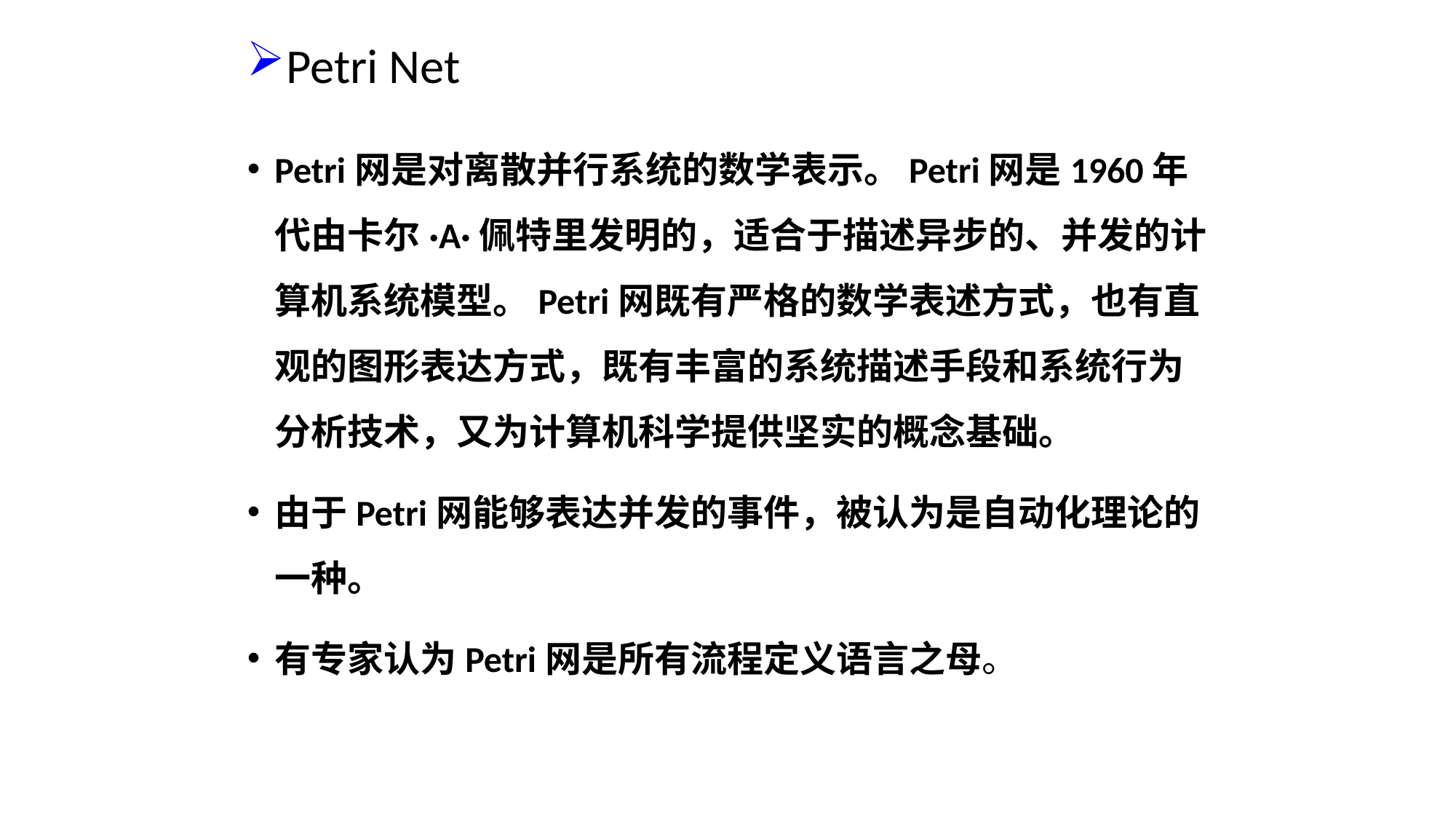

# Petri Net
Petri网是对离散并行系统的数学表示。Petri网是1960年代由卡尔·A·佩特里发明的，适合于描述异步的、并发的计算机系统模型。Petri网既有严格的数学表述方式，也有直观的图形表达方式，既有丰富的系统描述手段和系统行为分析技术，又为计算机科学提供坚实的概念基础。
由于Petri网能够表达并发的事件，被认为是自动化理论的一种。
有专家认为Petri网是所有流程定义语言之母。